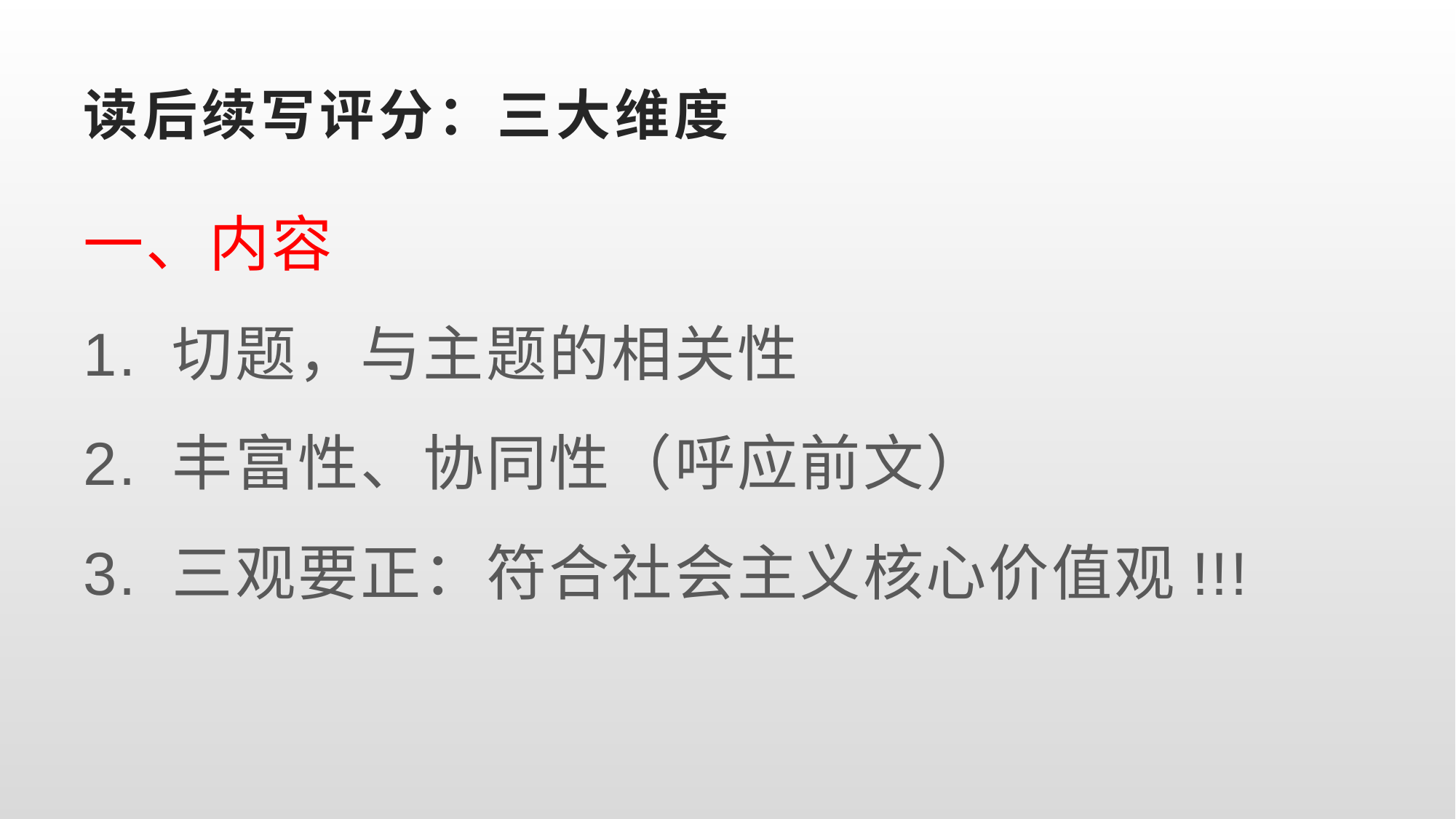

# 读后续写评分：三大维度
一、内容
1. 切题，与主题的相关性
2. 丰富性、协同性（呼应前文）
3. 三观要正：符合社会主义核心价值观!!!